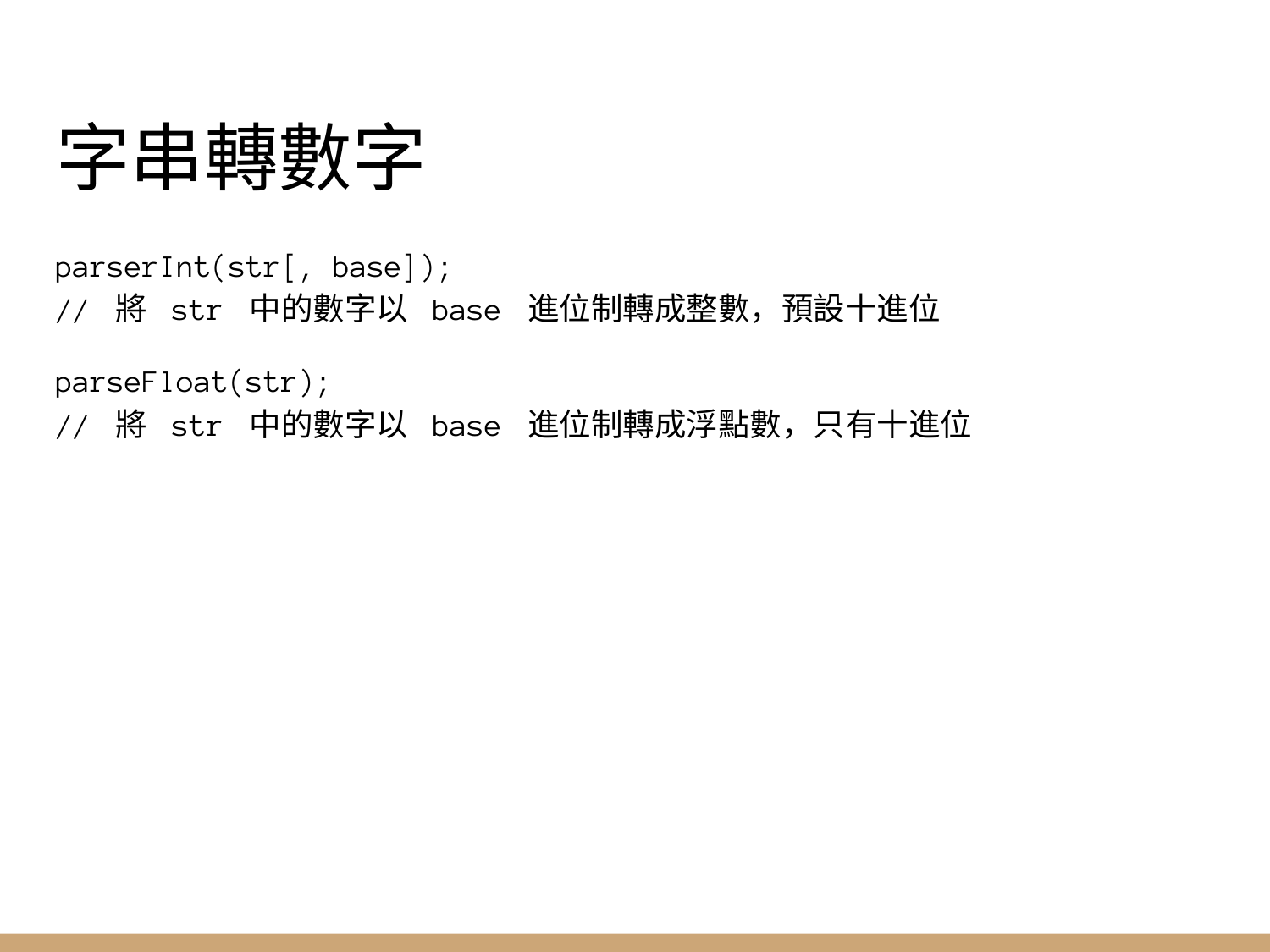

# 字串轉數字
parserInt(str[, base]);
// 將 str 中的數字以 base 進位制轉成整數，預設十進位
parseFloat(str);
// 將 str 中的數字以 base 進位制轉成浮點數，只有十進位